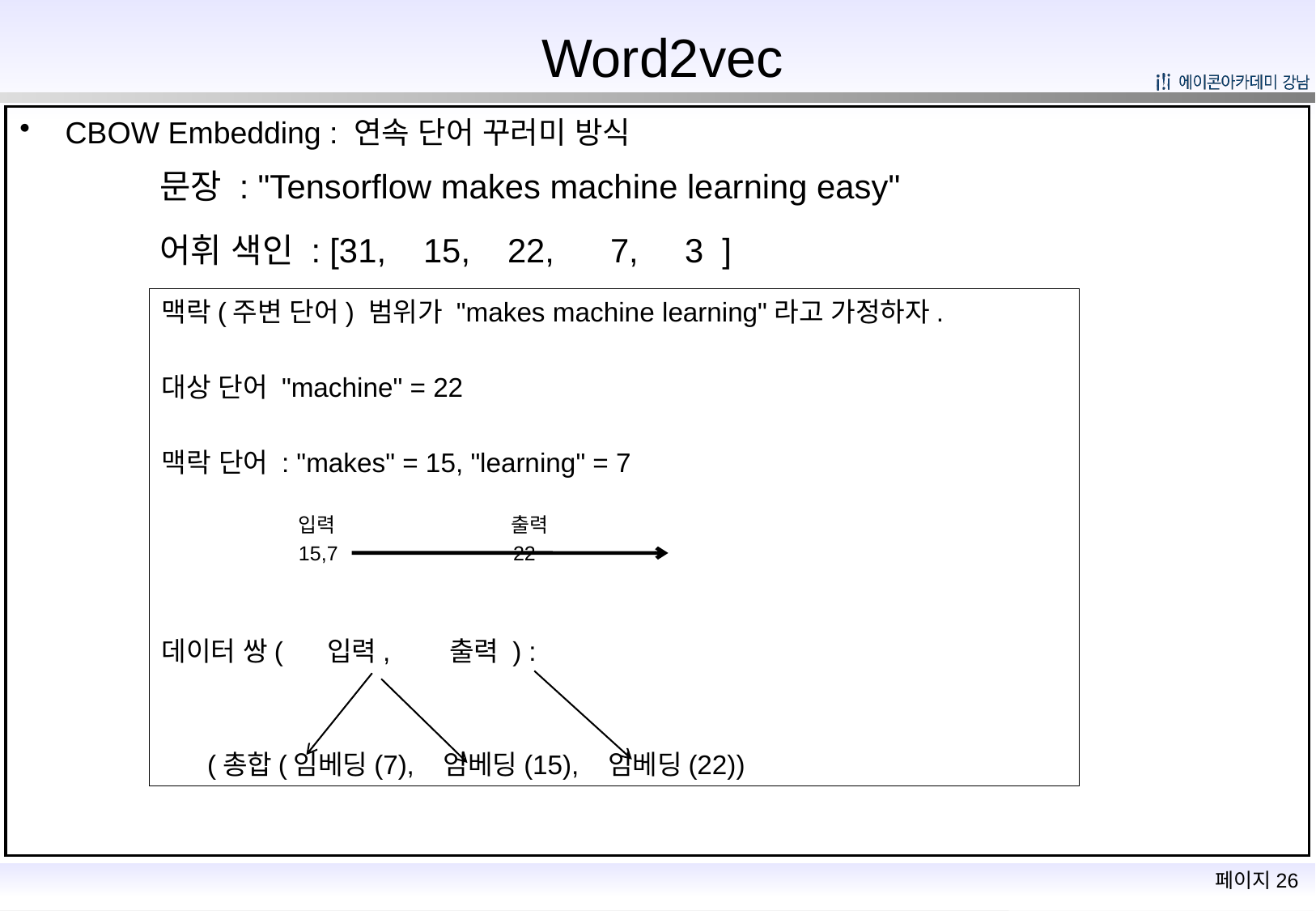

# Word2vec
CBOW Embedding : 연속 단어 꾸러미 방식
문장 : "Tensorflow makes machine learning easy"
어휘 색인 : [31,    15,    22,      7,     3  ]
맥락(주변 단어) 범위가 "makes machine learning"라고 가정하자.

대상 단어 "machine" = 22

맥락 단어 : "makes" = 15, "learning" = 7

데이터 쌍(     입력,       출력 ) :

	(총합(임베딩(7),   임베딩(15),   임베딩(22))
입력                               출력
15,7                               22